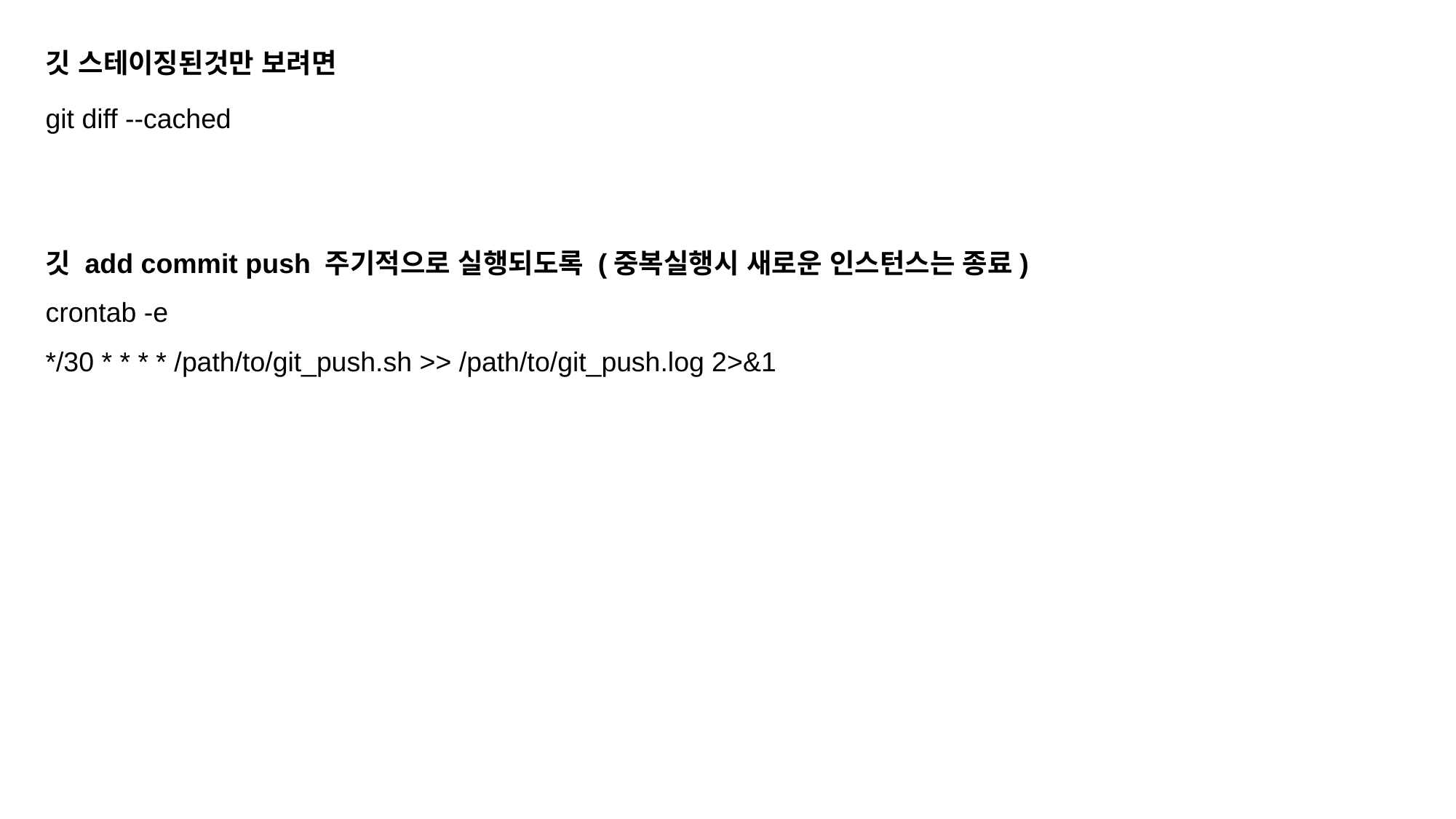

깃 스테이징된것만 보려면
git diff --cached
깃 add commit push 주기적으로 실행되도록 (중복실행시 새로운 인스턴스는 종료)
crontab -e
*/30 * * * * /path/to/git_push.sh >> /path/to/git_push.log 2>&1